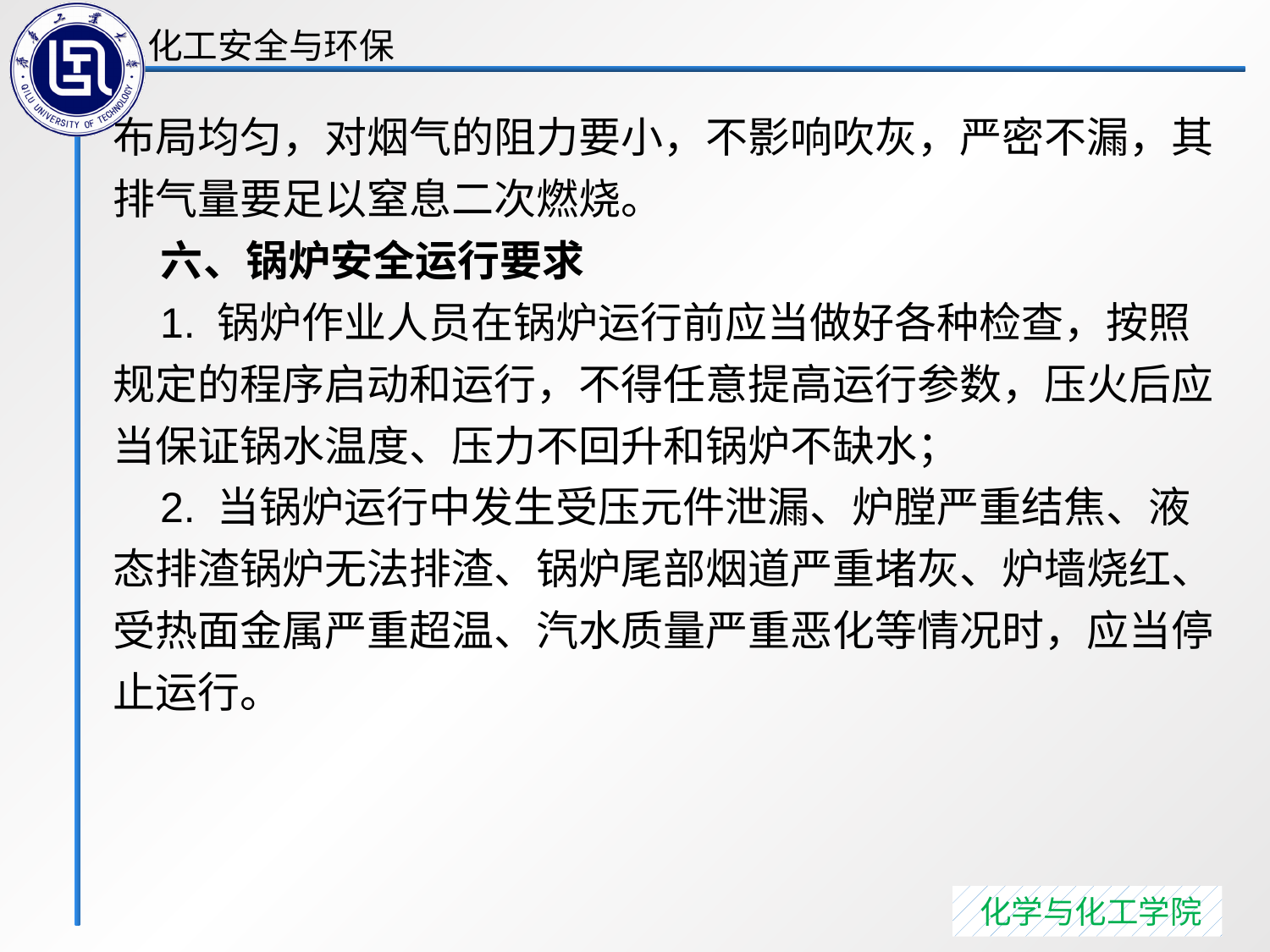

布局均匀，对烟气的阻力要小，不影响吹灰，严密不漏，其排气量要足以窒息二次燃烧。
    六、锅炉安全运行要求
    1. 锅炉作业人员在锅炉运行前应当做好各种检查，按照规定的程序启动和运行，不得任意提高运行参数，压火后应当保证锅水温度、压力不回升和锅炉不缺水；
    2. 当锅炉运行中发生受压元件泄漏、炉膛严重结焦、液态排渣锅炉无法排渣、锅炉尾部烟道严重堵灰、炉墙烧红、受热面金属严重超温、汽水质量严重恶化等情况时，应当停止运行。